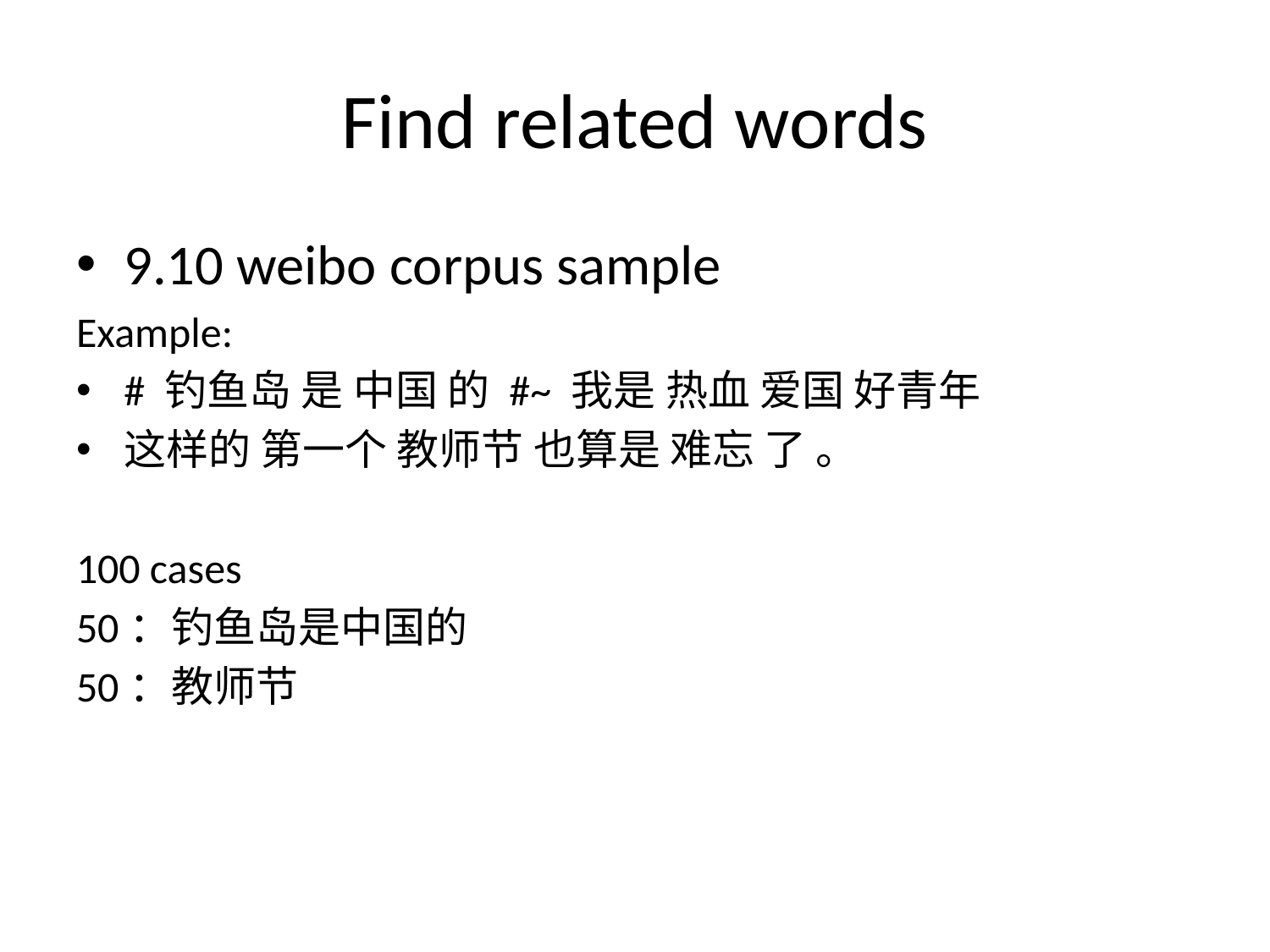

# Find related words
9.10 weibo corpus sample
Example:
# 钓鱼岛 是 中国 的 #~ 我是 热血 爱国 好青年
这样的 第一个 教师节 也算是 难忘 了 。

100 cases
50：钓鱼岛是中国的
50：教师节